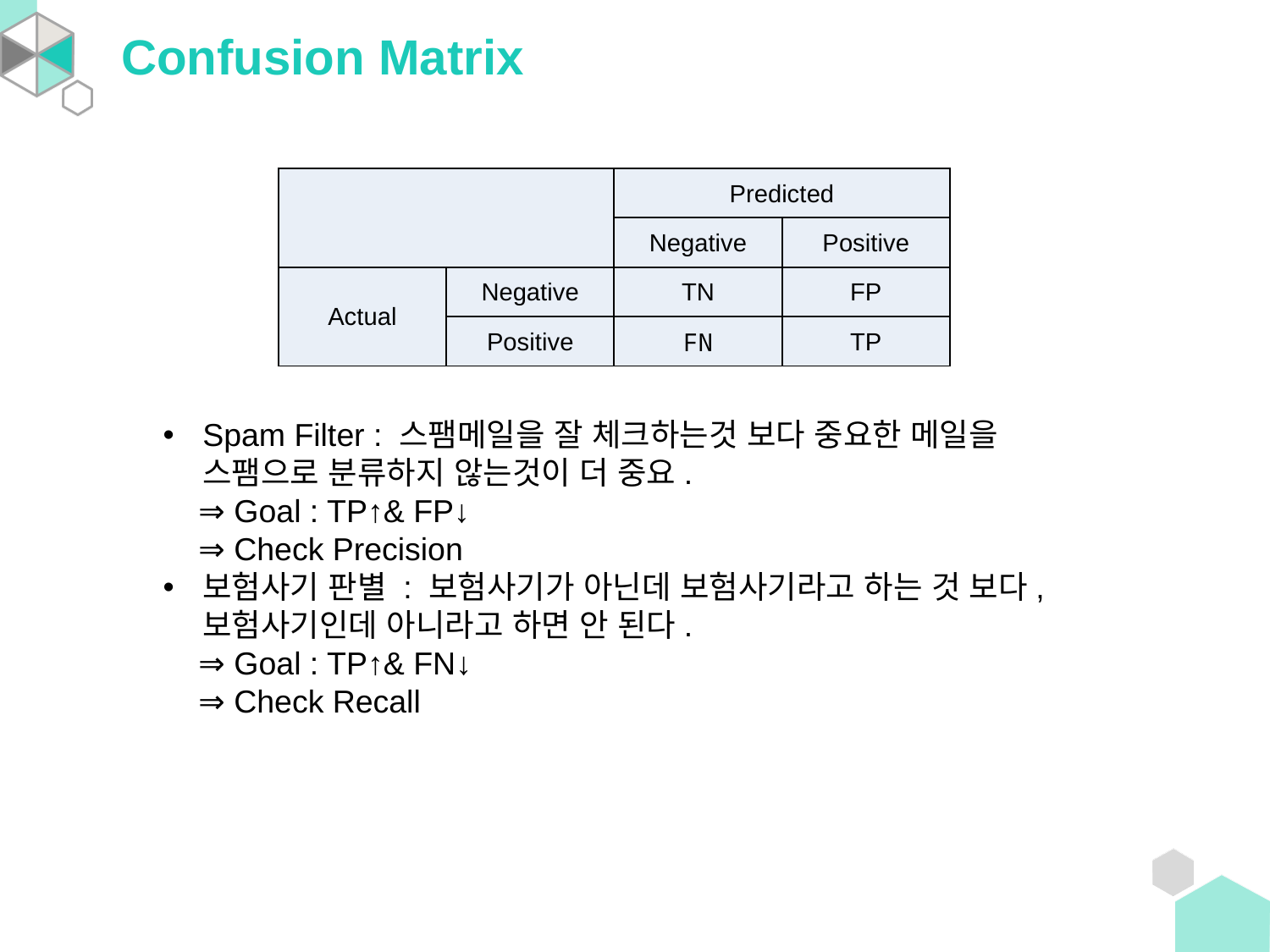

Confusion Matrix
|  |  | Predicted |  |
| --- | --- | --- | --- |
|  |  | Negative | Positive |
| Actual | Negative | TN | FP |
|  | Positive | FN | TP |

Spam Filter : 스팸메일을 잘 체크하는것 보다 중요한 메일을 스팸으로 분류하지 않는것이 더 중요.
    ⇒ Goal : TP↑& FP↓
    ⇒ Check Precision
보험사기 판별 : 보험사기가 아닌데 보험사기라고 하는 것 보다, 보험사기인데 아니라고 하면 안 된다.
    ⇒ Goal : TP↑& FN↓
    ⇒ Check Recall